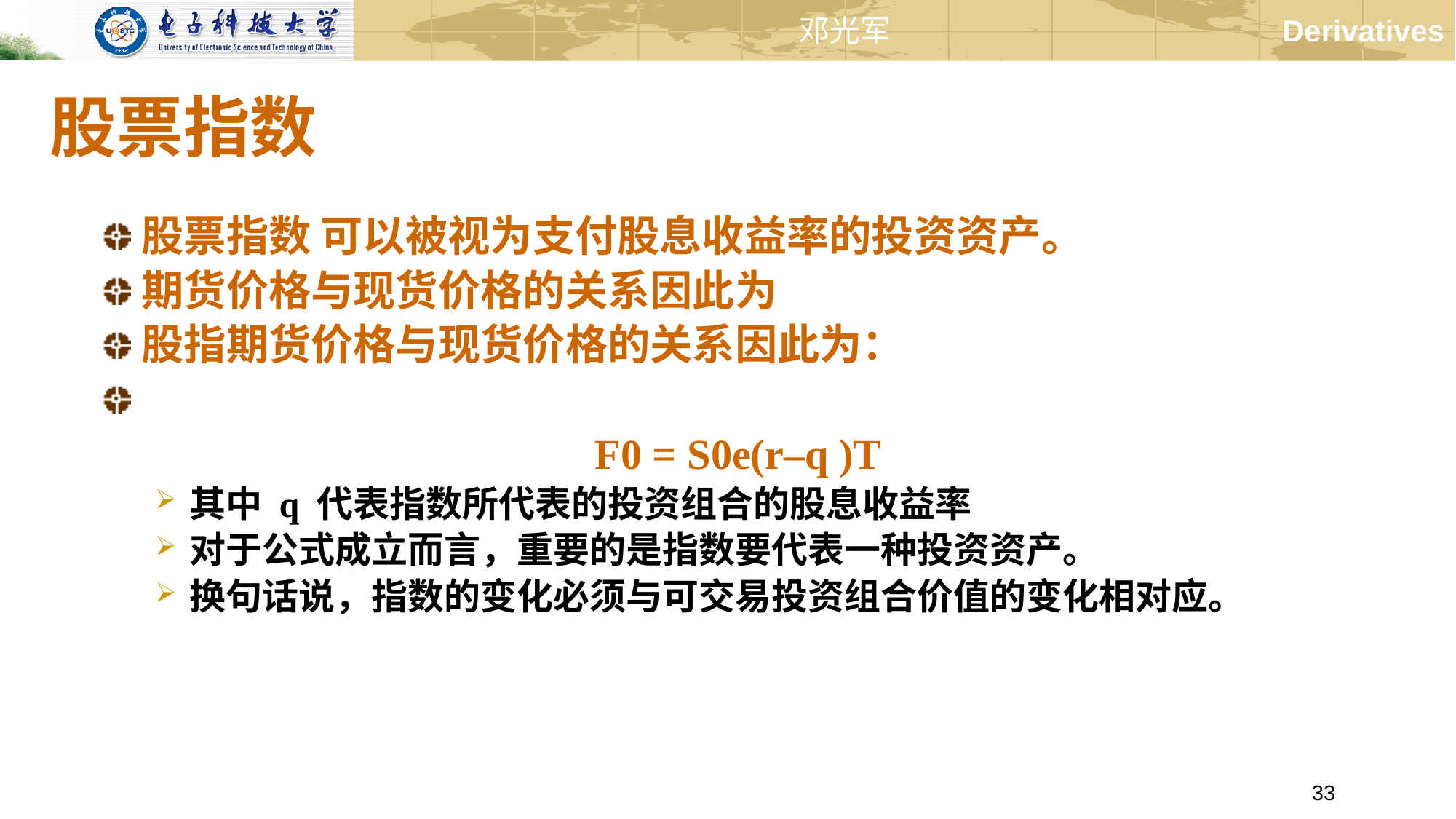

# 股票指数
股票指数 可以被视为支付股息收益率的投资资产。
期货价格与现货价格的关系因此为
股指期货价格与现货价格的关系因此为：

F0 = S0e(r–q )T
其中 q 代表指数所代表的投资组合的股息收益率
对于公式成立而言，重要的是指数要代表一种投资资产。
换句话说，指数的变化必须与可交易投资组合价值的变化相对应。